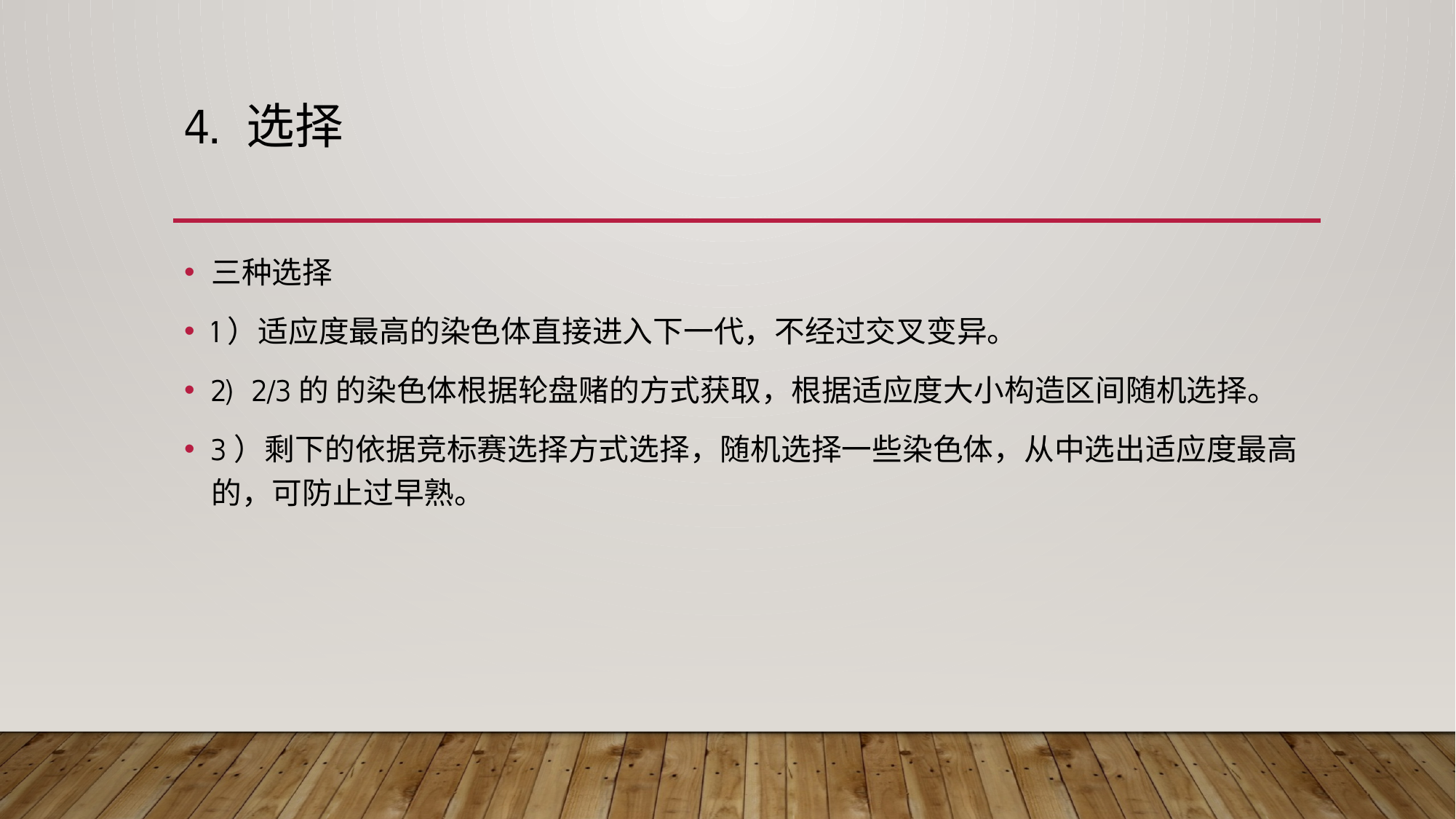

# 4. 选择
三种选择
1）适应度最高的染色体直接进入下一代，不经过交叉变异。
2)  2/3的 的染色体根据轮盘赌的方式获取，根据适应度大小构造区间随机选择。
3）剩下的依据竞标赛选择方式选择，随机选择一些染色体，从中选出适应度最高的，可防止过早熟。